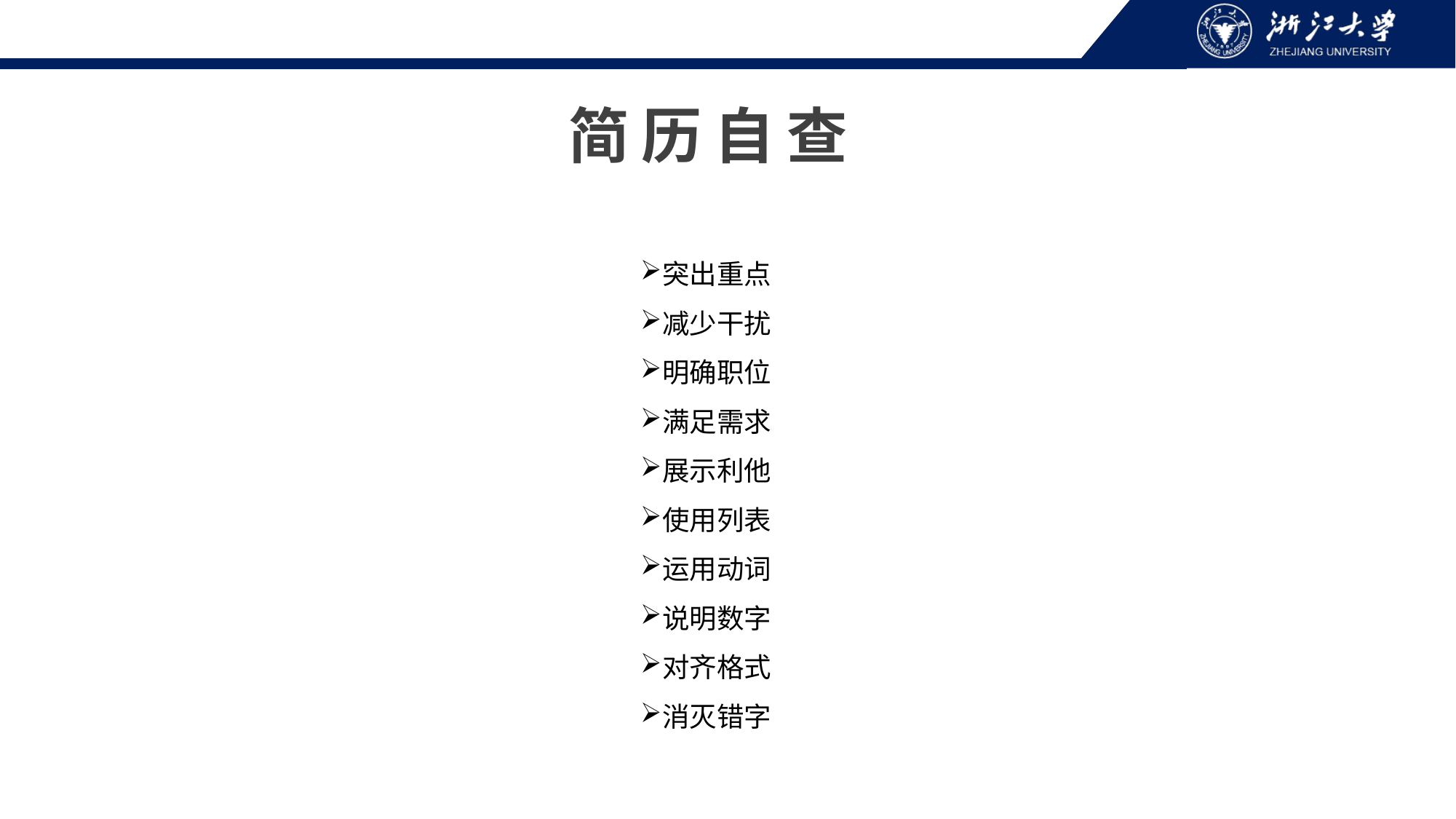

简历自查
突出重点
减少干扰
明确职位
满足需求
展示利他
使用列表
运用动词
说明数字
对齐格式
消灭错字